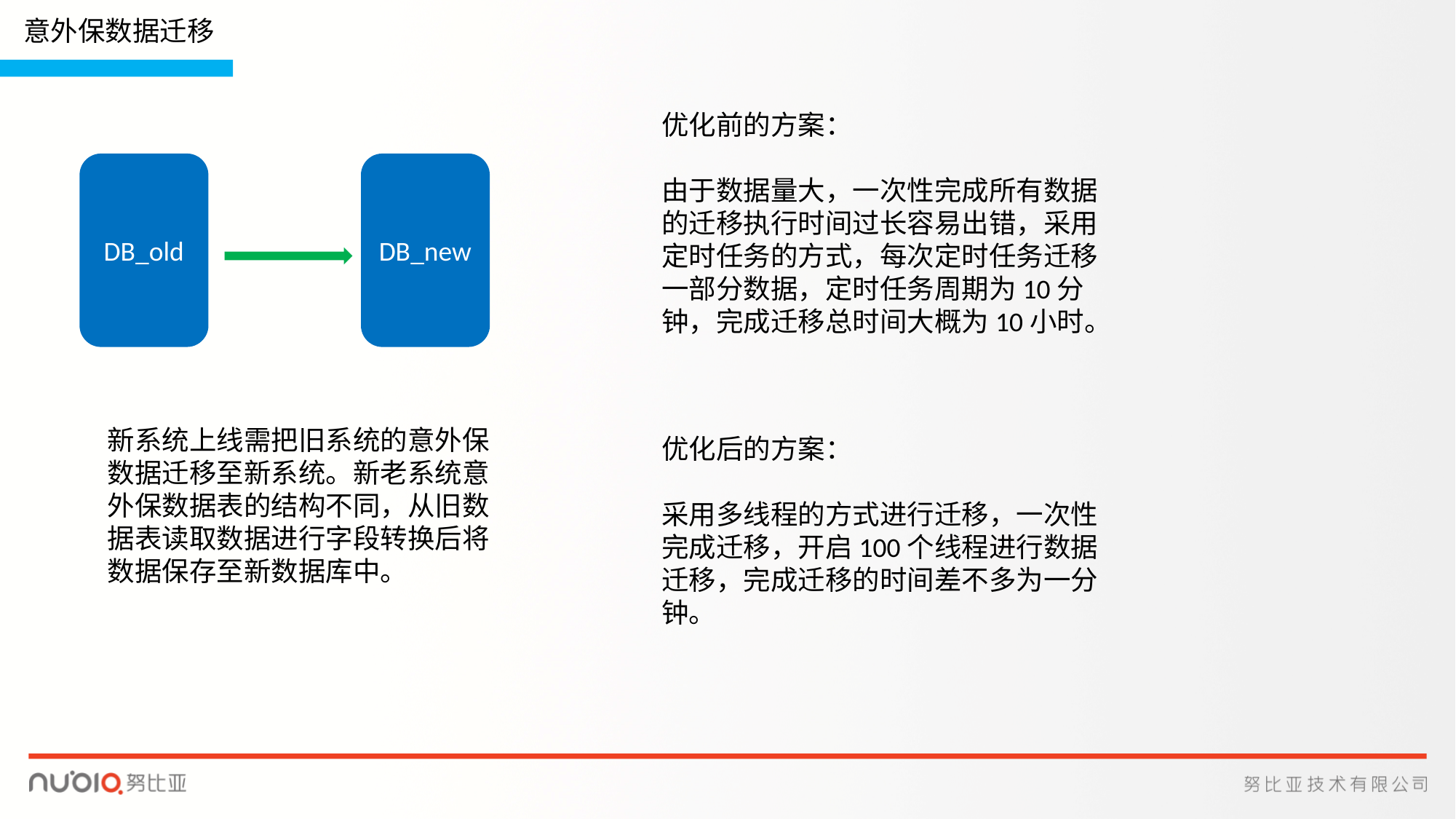

意外保数据迁移

优化前的方案：

由于数据量大，一次性完成所有数据的迁移执行时间过长容易出错，采用定时任务的方式，每次定时任务迁移一部分数据，定时任务周期为10分钟，完成迁移总时间大概为10小时。
DB_old
DB_new

新系统上线需把旧系统的意外保数据迁移至新系统。新老系统意外保数据表的结构不同，从旧数据表读取数据进行字段转换后将数据保存至新数据库中。
优化后的方案：

采用多线程的方式进行迁移，一次性完成迁移，开启100个线程进行数据迁移，完成迁移的时间差不多为一分钟。